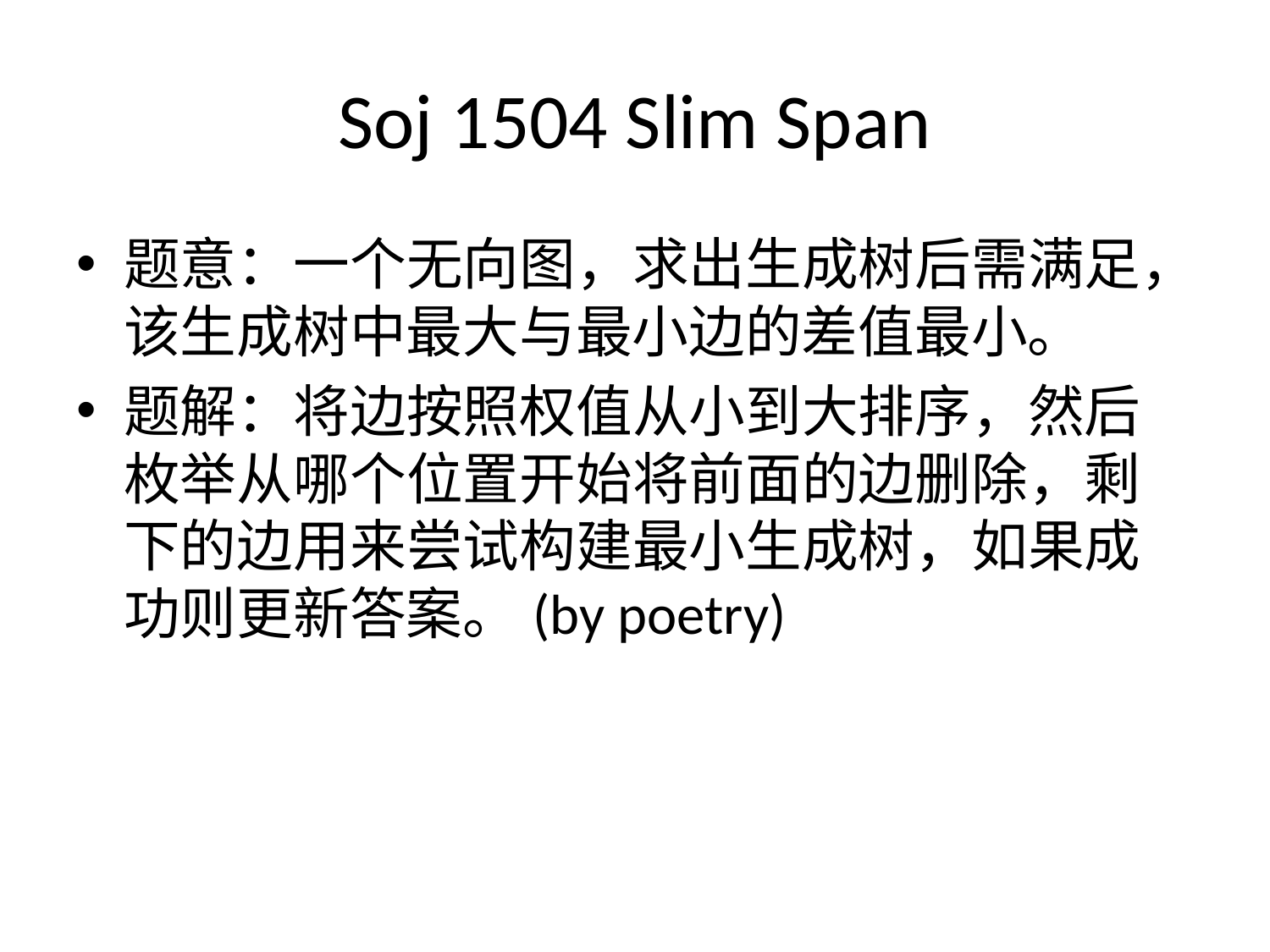

# Soj 1504 Slim Span
题意：一个无向图，求出生成树后需满足，该生成树中最大与最小边的差值最小。
题解：将边按照权值从小到大排序，然后枚举从哪个位置开始将前面的边删除，剩下的边用来尝试构建最小生成树，如果成功则更新答案。(by poetry)